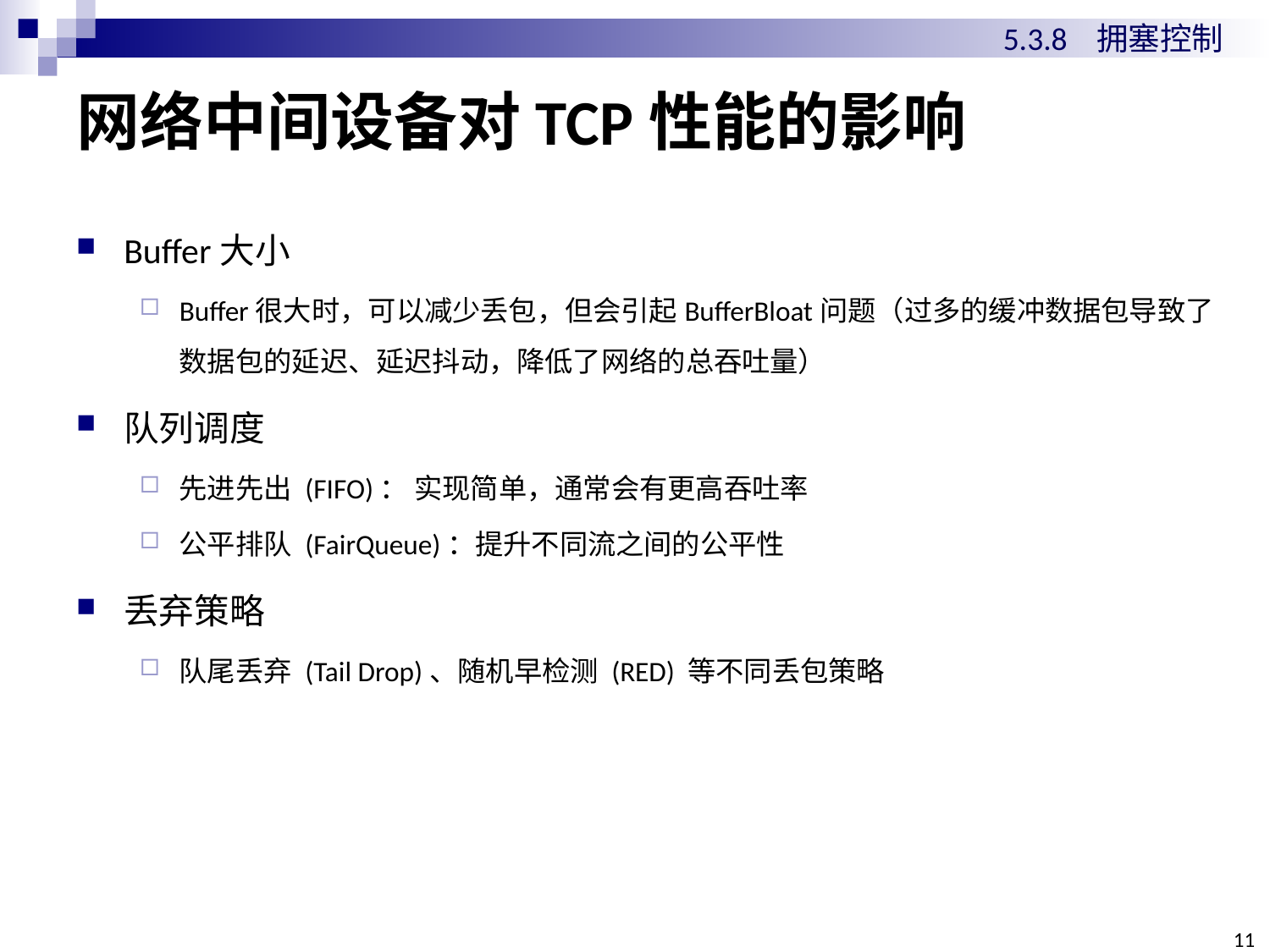

5.3.8   拥塞控制
# 网络中间设备对TCP性能的影响
Buffer大小
Buffer很大时，可以减少丢包，但会引起BufferBloat问题（过多的缓冲数据包导致了数据包的延迟、延迟抖动，降低了网络的总吞吐量）
队列调度
先进先出 (FIFO)： 实现简单，通常会有更高吞吐率
公平排队 (FairQueue)：提升不同流之间的公平性
丢弃策略
队尾丢弃 (Tail Drop)、随机早检测 (RED) 等不同丢包策略

11